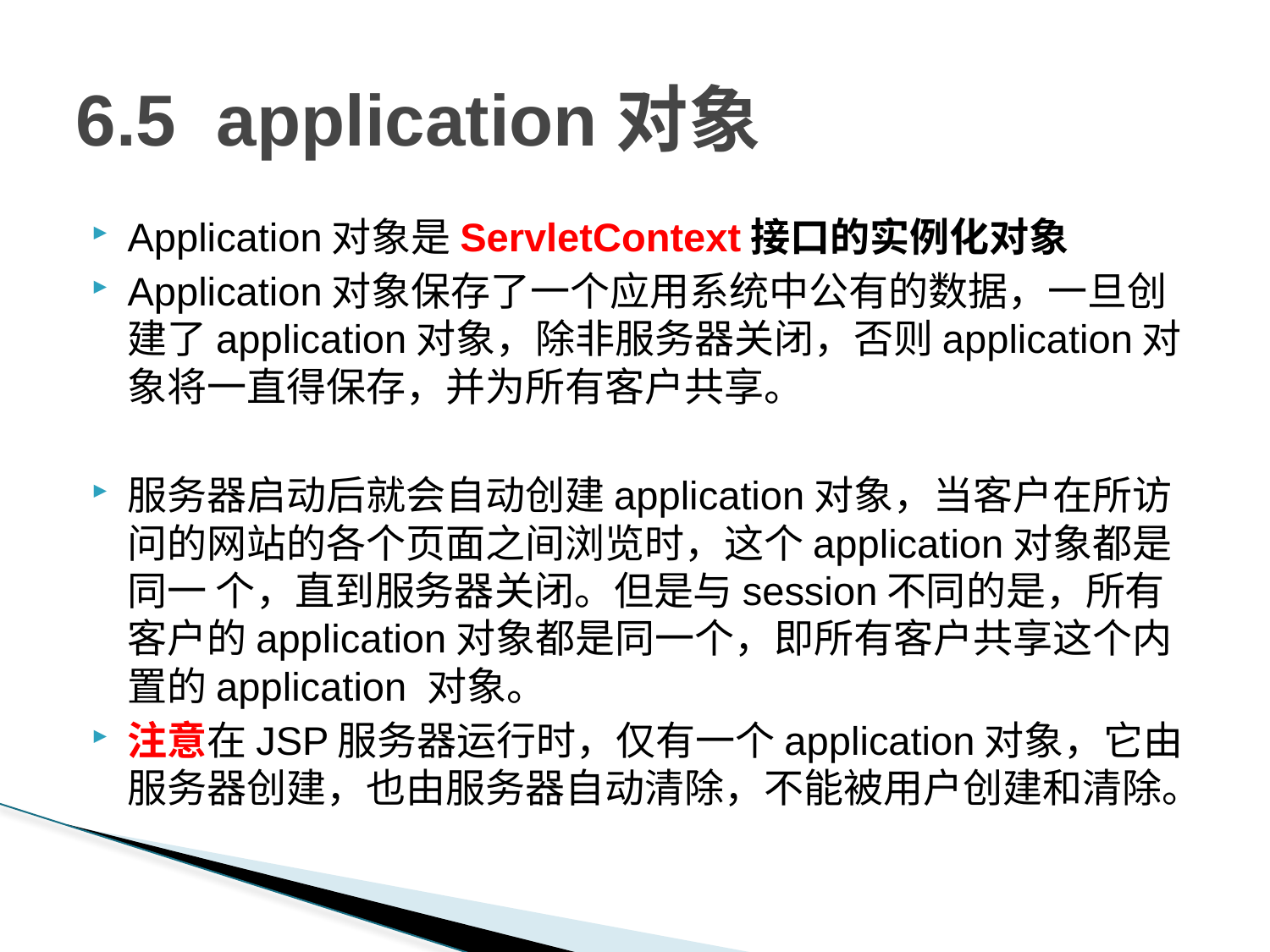

# 6.5  application对象
Application对象是ServletContext接口的实例化对象
Application对象保存了一个应用系统中公有的数据，一旦创建了application对象，除非服务器关闭，否则application对象将一直得保存，并为所有客户共享。

服务器启动后就会自动创建application对象，当客户在所访问的网站的各个页面之间浏览时，这个application对象都是同一 个，直到服务器关闭。但是与session不同的是，所有客户的application对象都是同一个，即所有客户共享这个内置的application 对象。
注意在JSP服务器运行时，仅有一个application对象，它由服务器创建，也由服务器自动清除，不能被用户创建和清除。

42